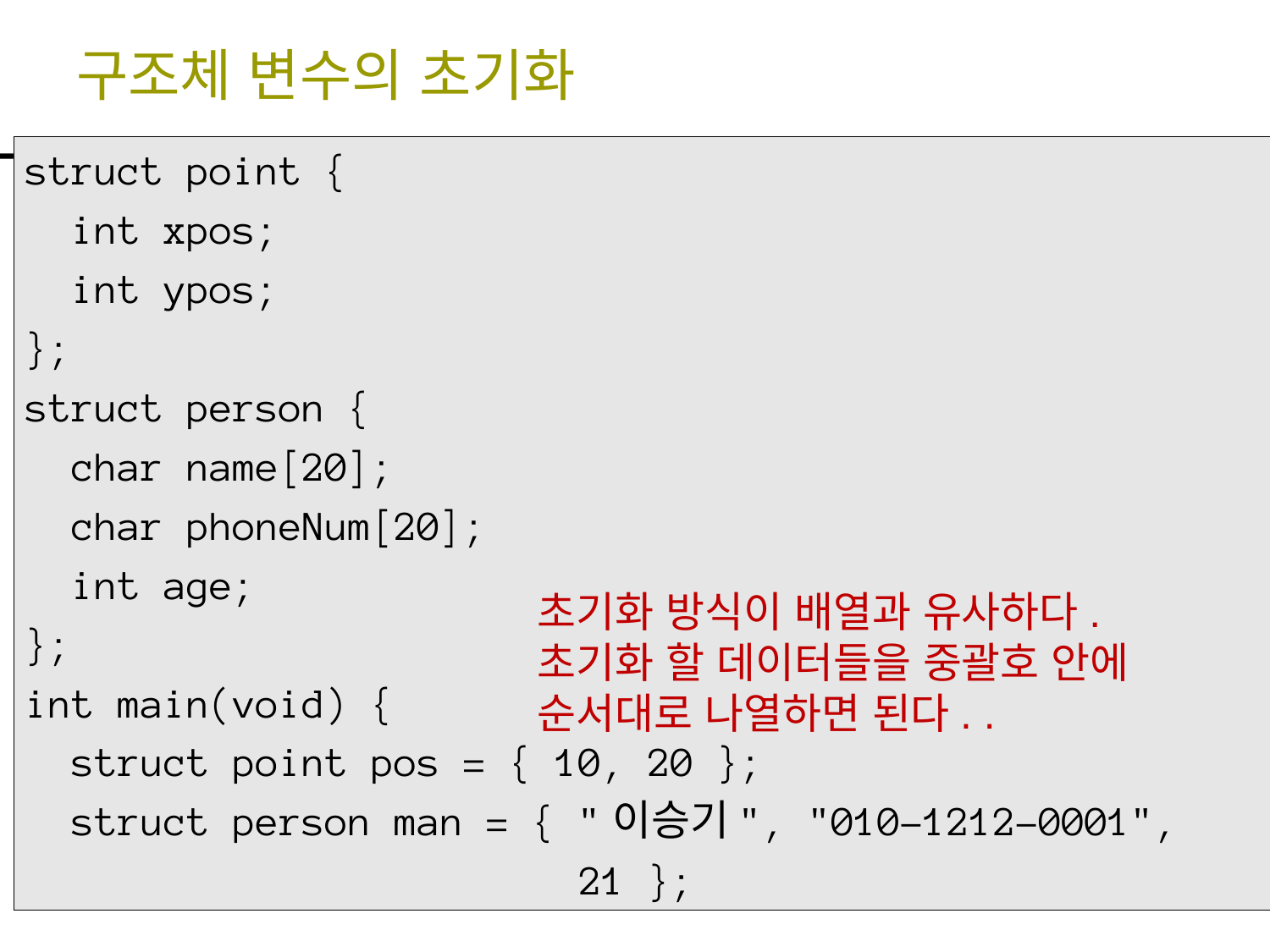

# 구조체 변수의 초기화
struct point {
  int xpos;
  int ypos;
};
struct person {
  char name[20];
  char phoneNum[20];
  int age;
};
int main(void) {
  struct point pos = { 10, 20 };
  struct person man = { "이승기", "010-1212-0001",
                        21 };

초기화 방식이 배열과 유사하다.
초기화 할 데이터들을 중괄호 안에 순서대로 나열하면 된다. .